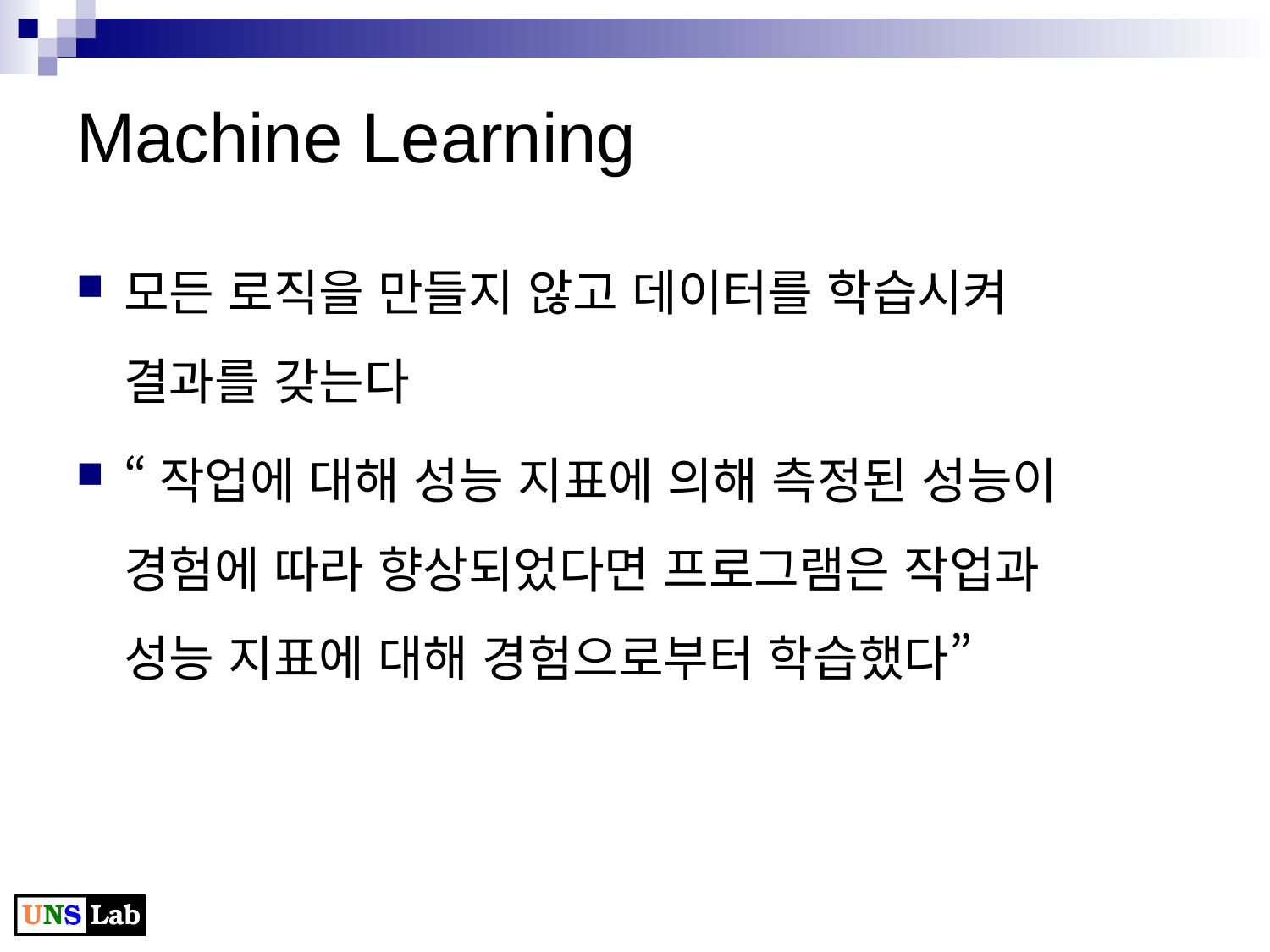

# Machine Learning
모든 로직을 만들지 않고 데이터를 학습시켜
결과를 갖는다
“작업에 대해 성능 지표에 의해 측정된 성능이
경험에 따라 향상되었다면 프로그램은 작업과
성능 지표에 대해 경험으로부터 학습했다”